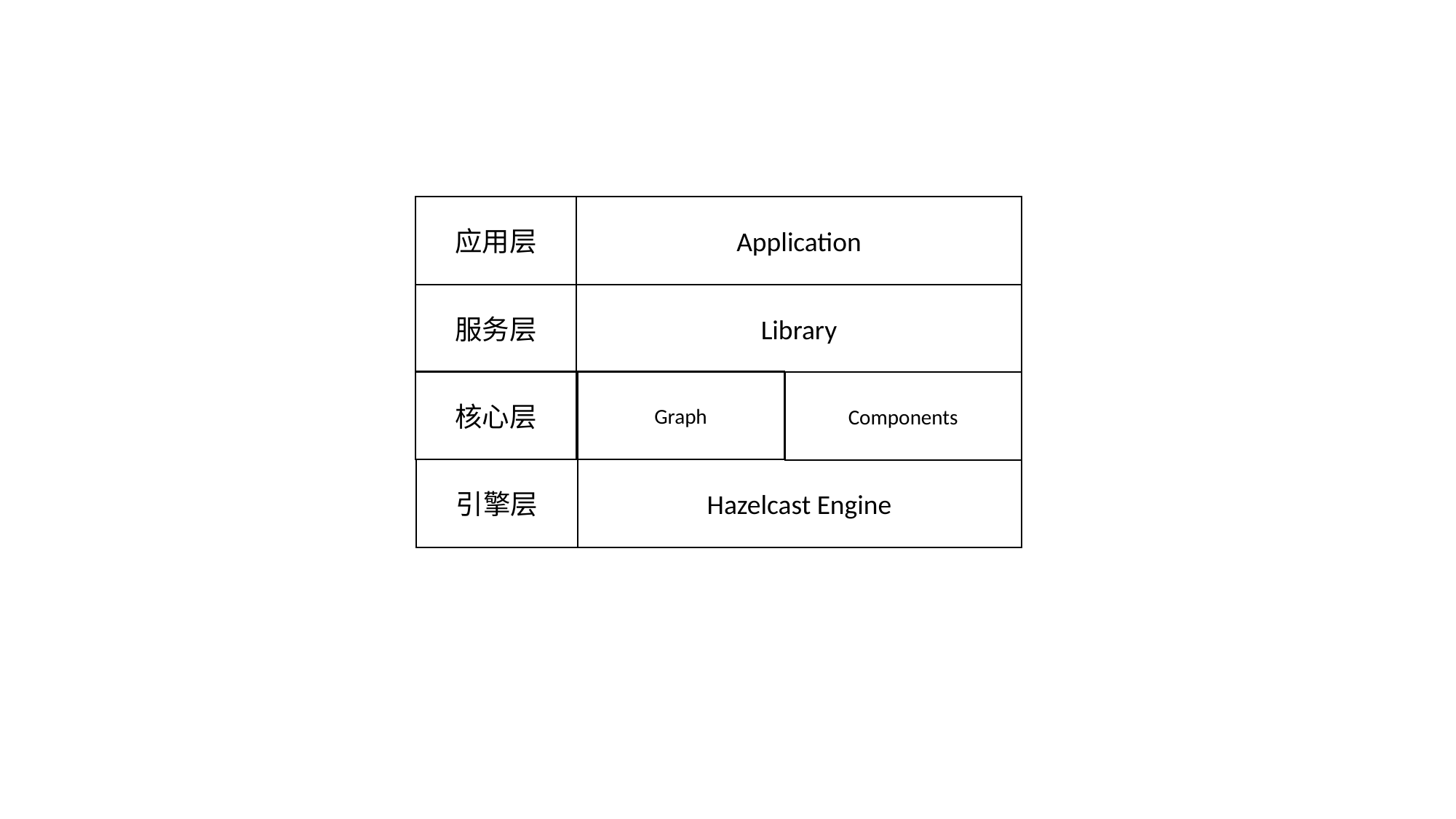

应用层
Application
服务层
Library
Graph
核心层
Components
引擎层
Hazelcast Engine